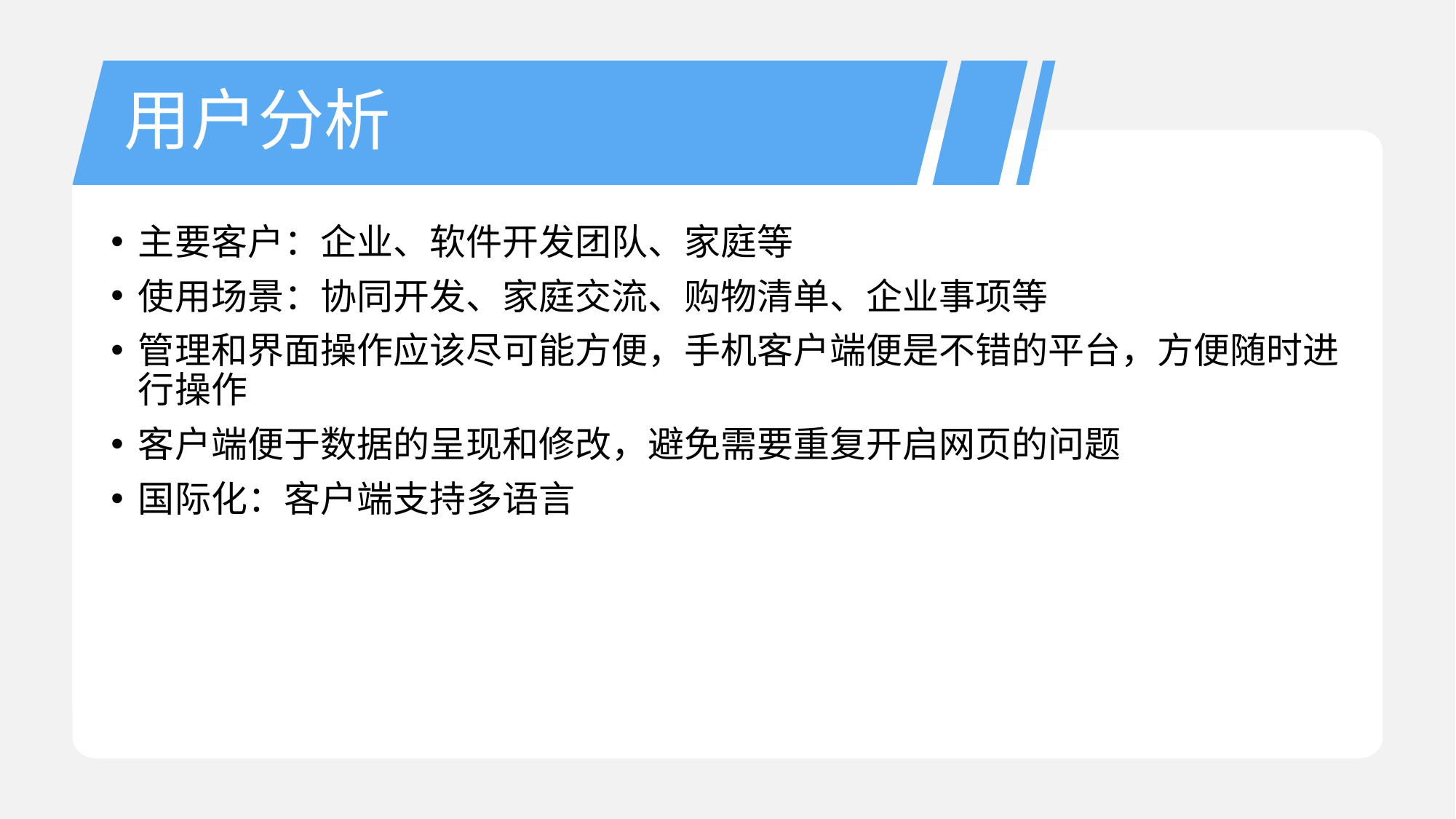

# 用户分析
主要客户：企业、软件开发团队、家庭等
使用场景：协同开发、家庭交流、购物清单、企业事项等
管理和界面操作应该尽可能方便，手机客户端便是不错的平台，方便随时进行操作
客户端便于数据的呈现和修改，避免需要重复开启网页的问题
国际化：客户端支持多语言